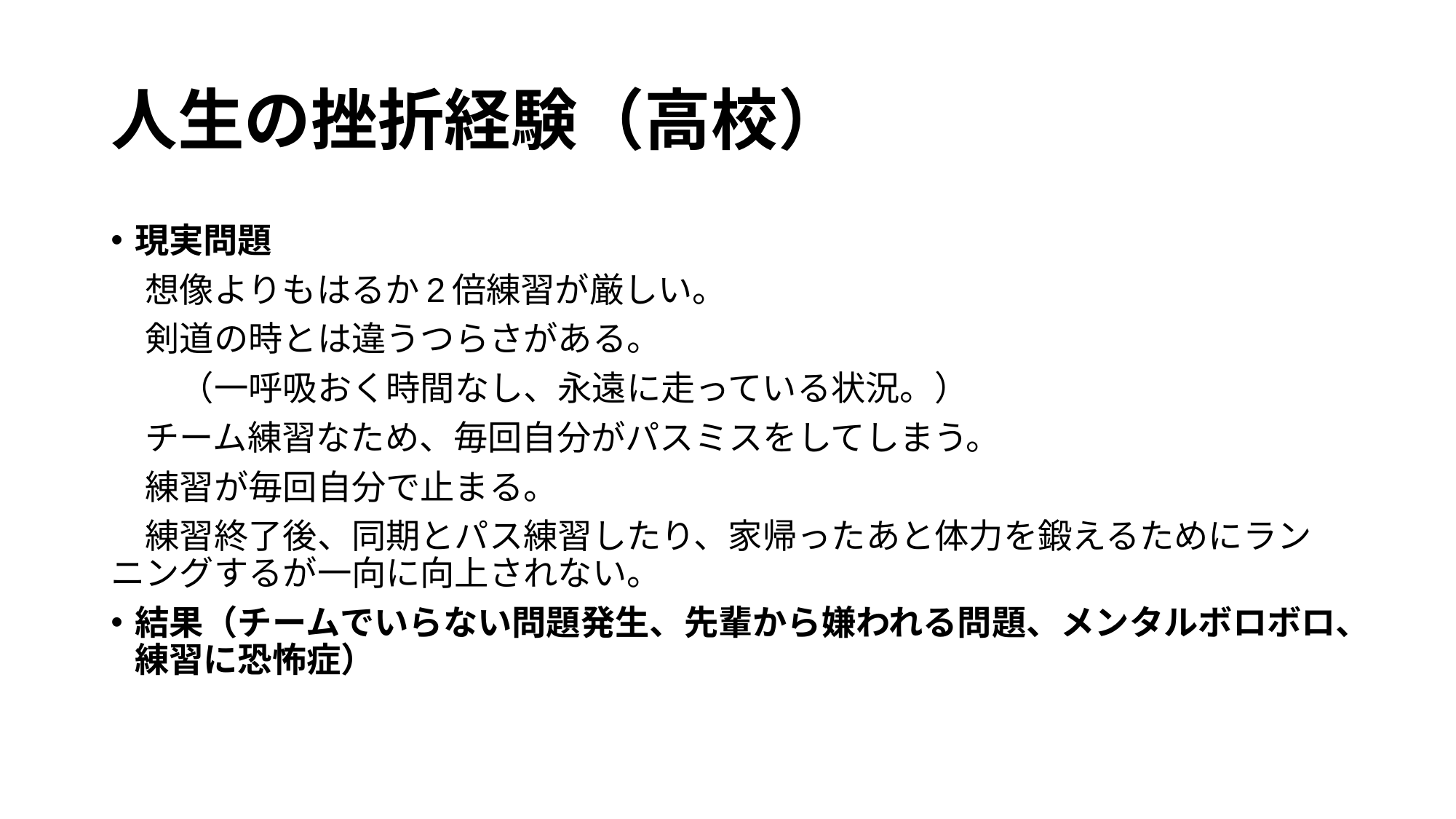

# 人生の挫折経験（高校）
現実問題
　想像よりもはるか2倍練習が厳しい。
　剣道の時とは違うつらさがある。
　　（一呼吸おく時間なし、永遠に走っている状況。）
　チーム練習なため、毎回自分がパスミスをしてしまう。
　練習が毎回自分で止まる。
　練習終了後、同期とパス練習したり、家帰ったあと体力を鍛えるためにランニングするが一向に向上されない。
結果（チームでいらない問題発生、先輩から嫌われる問題、メンタルボロボロ、練習に恐怖症）